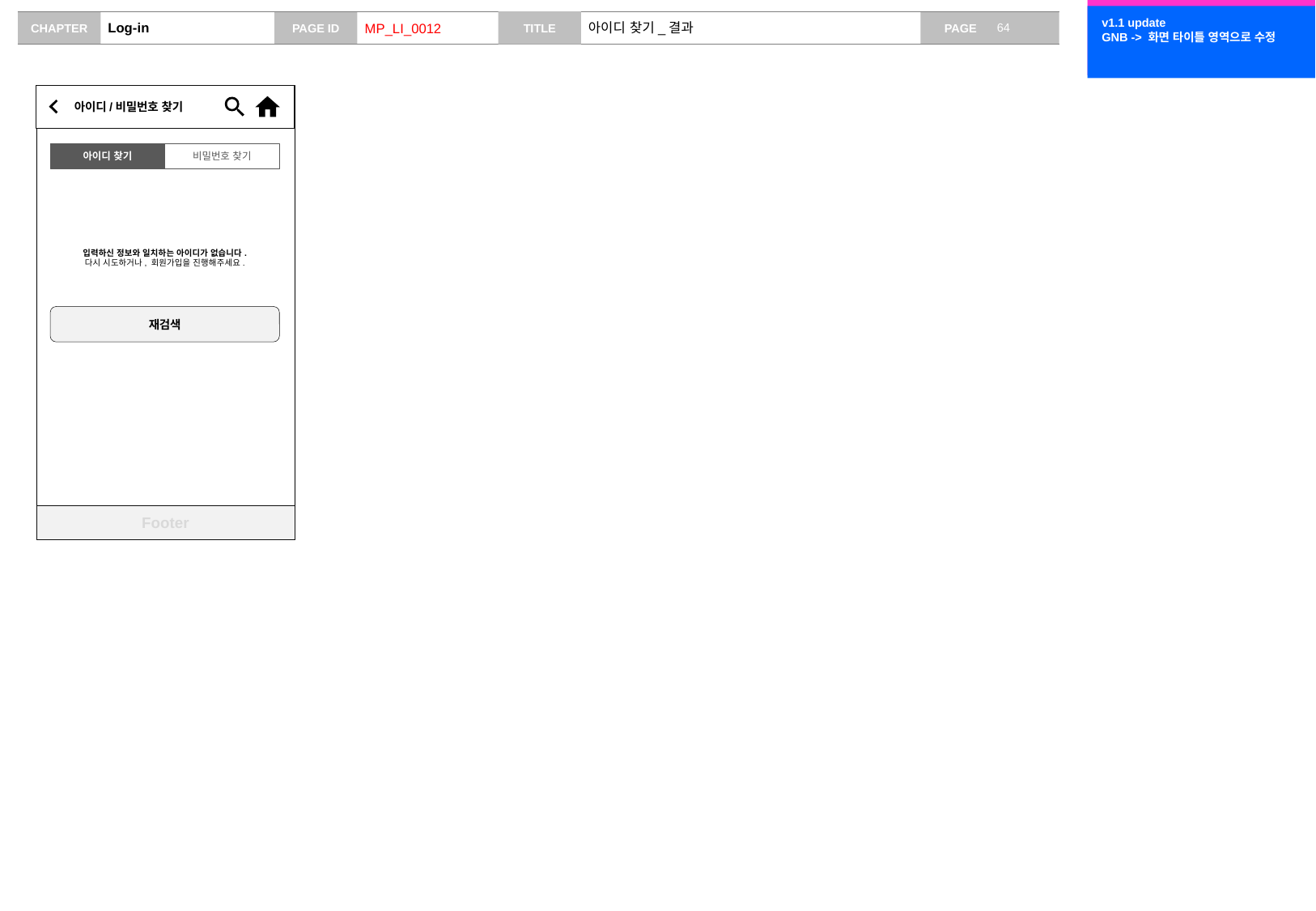

v0.7 update
화면 추가
v1.1 update
GNB -> 화면 타이틀 영역으로 수정

# Log-in
MP_LI_0012
아이디 찾기_결과

아이디/비밀번호 찾기

아이디 찾기
비밀번호 찾기
입력하신 정보와 일치하는 아이디가 없습니다.
다시 시도하거나, 회원가입을 진행해주세요.
재검색
Footer